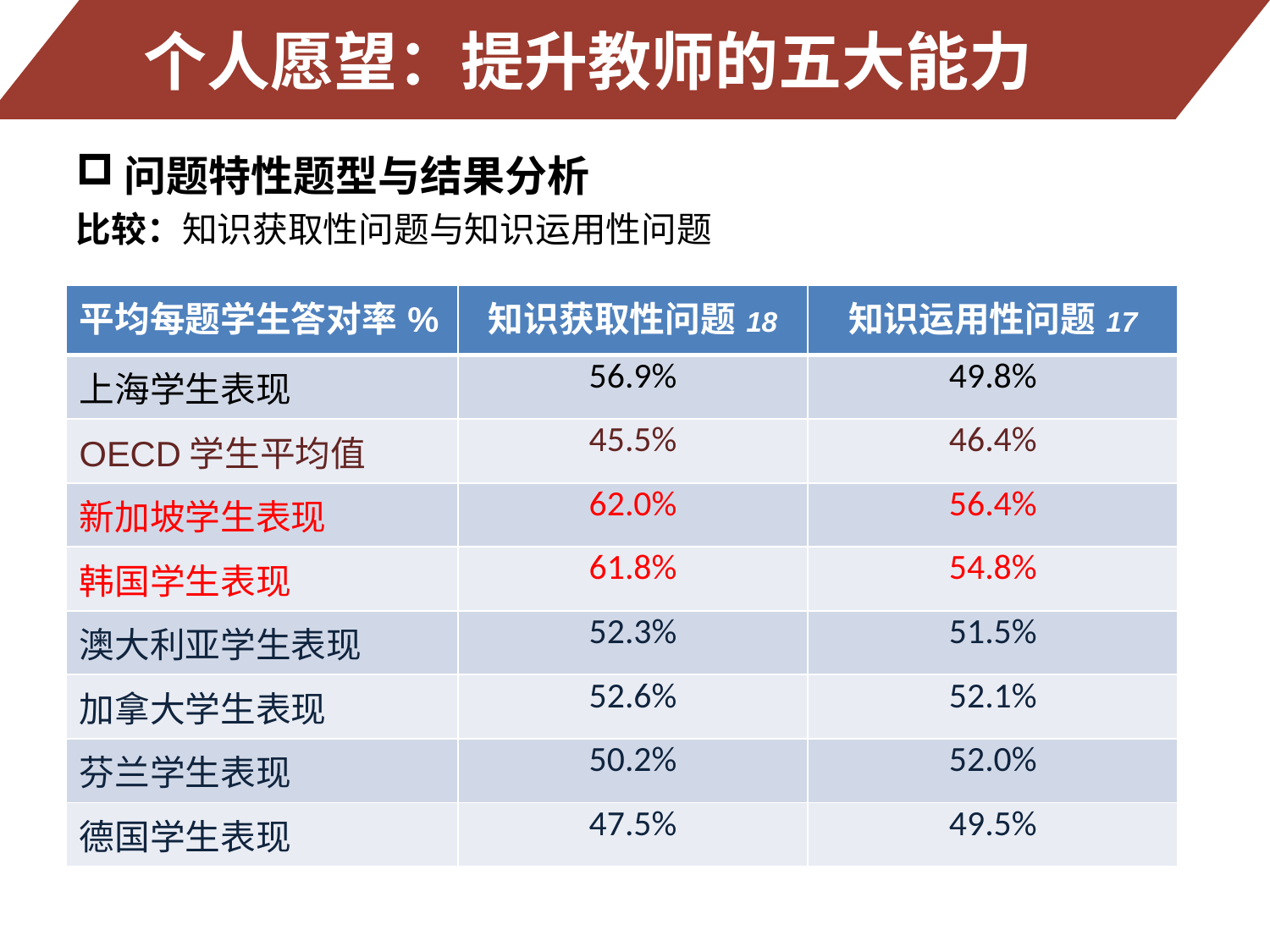

个人愿望：提升教师的五大能力
问题特性题型与结果分析
比较：知识获取性问题与知识运用性问题

| 平均每题学生答对率% | 知识获取性问题18 | 知识运用性问题17 |
| --- | --- | --- |
| 上海学生表现 | 56.9% | 49.8% |
| OECD学生平均值 | 45.5% | 46.4% |
| 新加坡学生表现 | 62.0% | 56.4% |
| 韩国学生表现 | 61.8% | 54.8% |
| 澳大利亚学生表现 | 52.3% | 51.5% |
| 加拿大学生表现 | 52.6% | 52.1% |
| 芬兰学生表现 | 50.2% | 52.0% |
| 德国学生表现 | 47.5% | 49.5% |